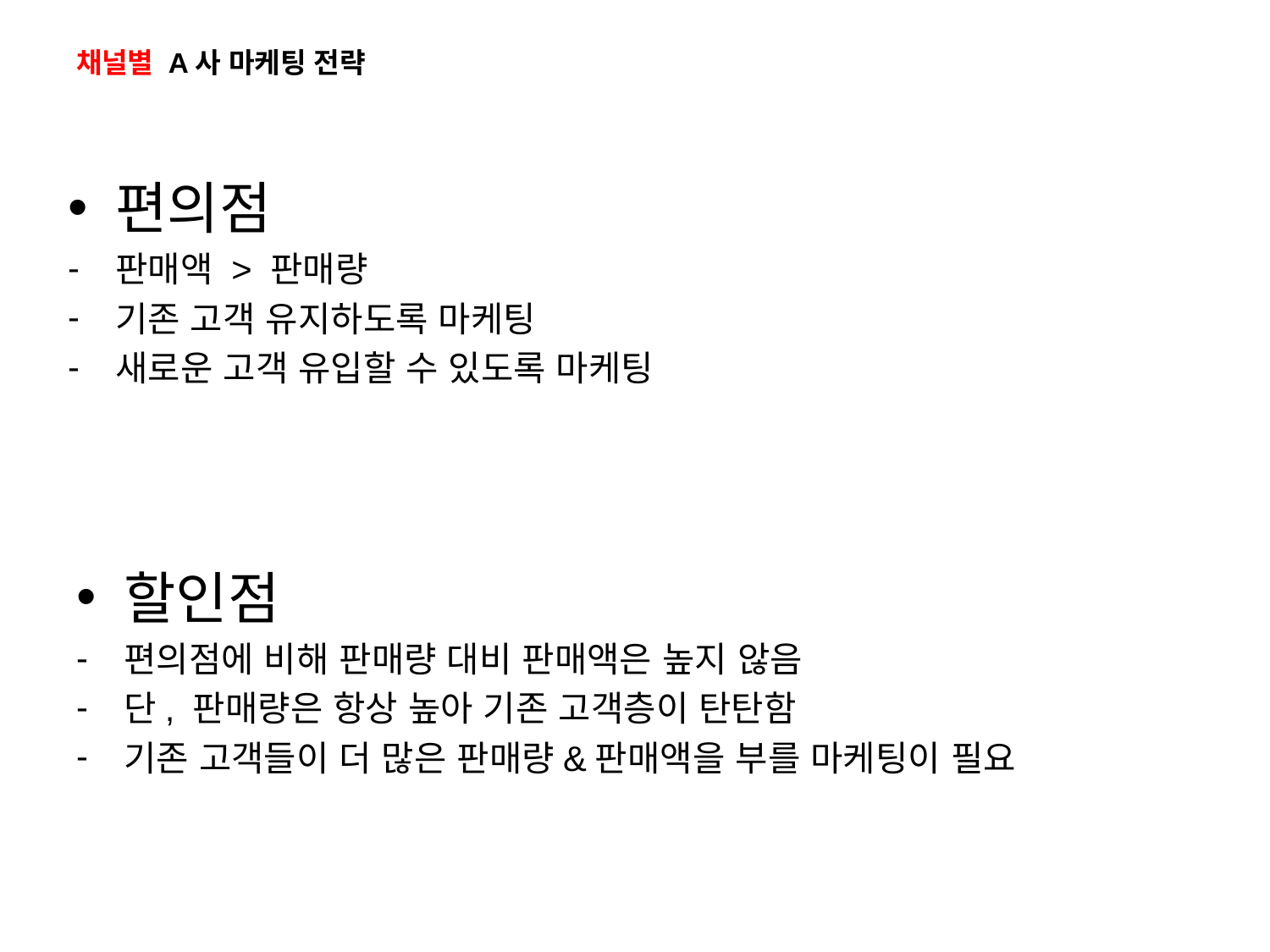

채널별 A사 마케팅 전략
편의점
판매액 > 판매량
기존 고객 유지하도록 마케팅
새로운 고객 유입할 수 있도록 마케팅

할인점
편의점에 비해 판매량 대비 판매액은 높지 않음
단, 판매량은 항상 높아 기존 고객층이 탄탄함
기존 고객들이 더 많은 판매량&판매액을 부를 마케팅이 필요